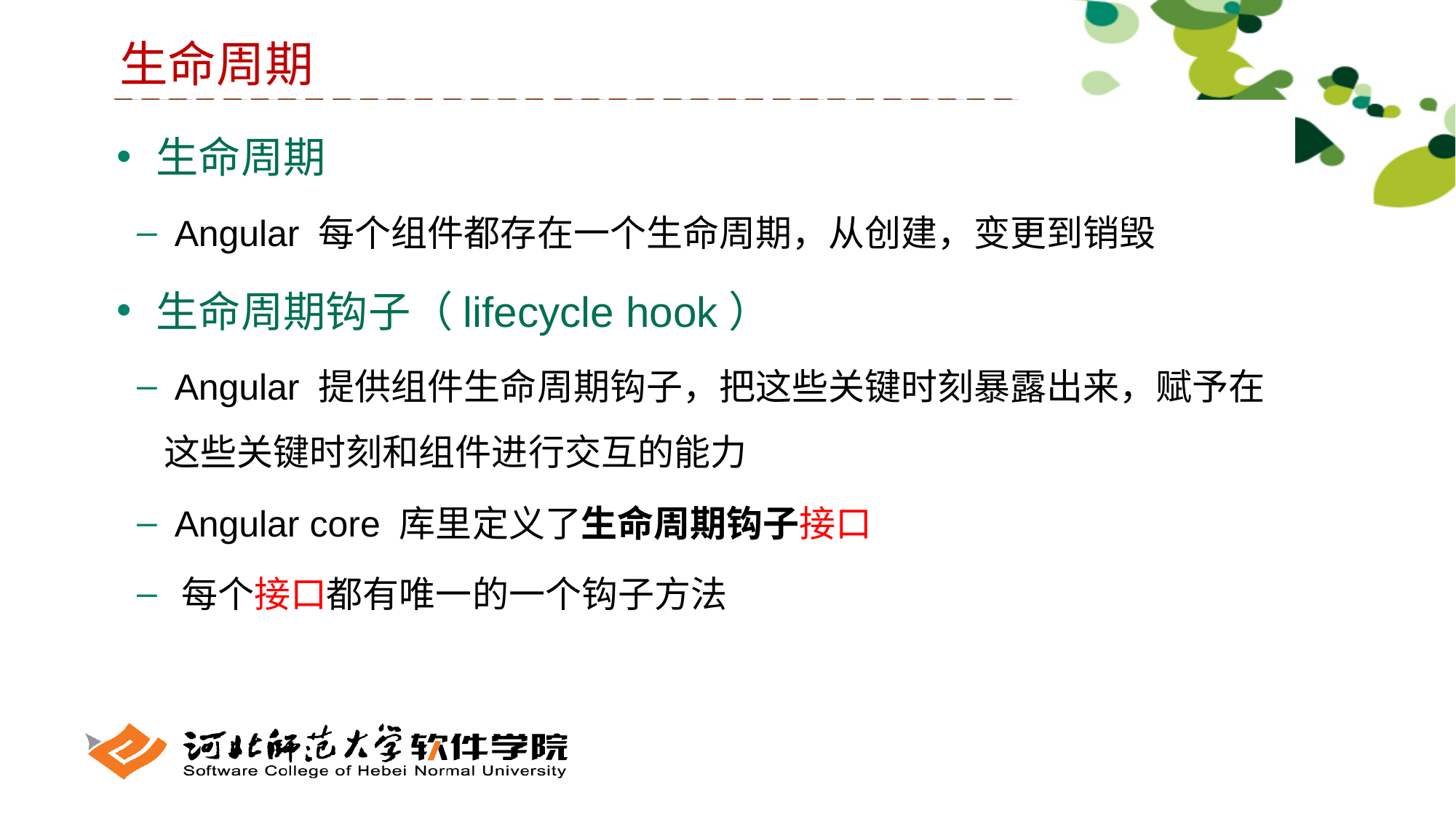

生命周期
 生命周期
 Angular 每个组件都存在一个生命周期，从创建，变更到销毁
 生命周期钩子（lifecycle hook）
 Angular 提供组件生命周期钩子，把这些关键时刻暴露出来，赋予在这些关键时刻和组件进行交互的能力
 Angular core 库里定义了生命周期钩子接口
 每个接口都有唯一的一个钩子方法